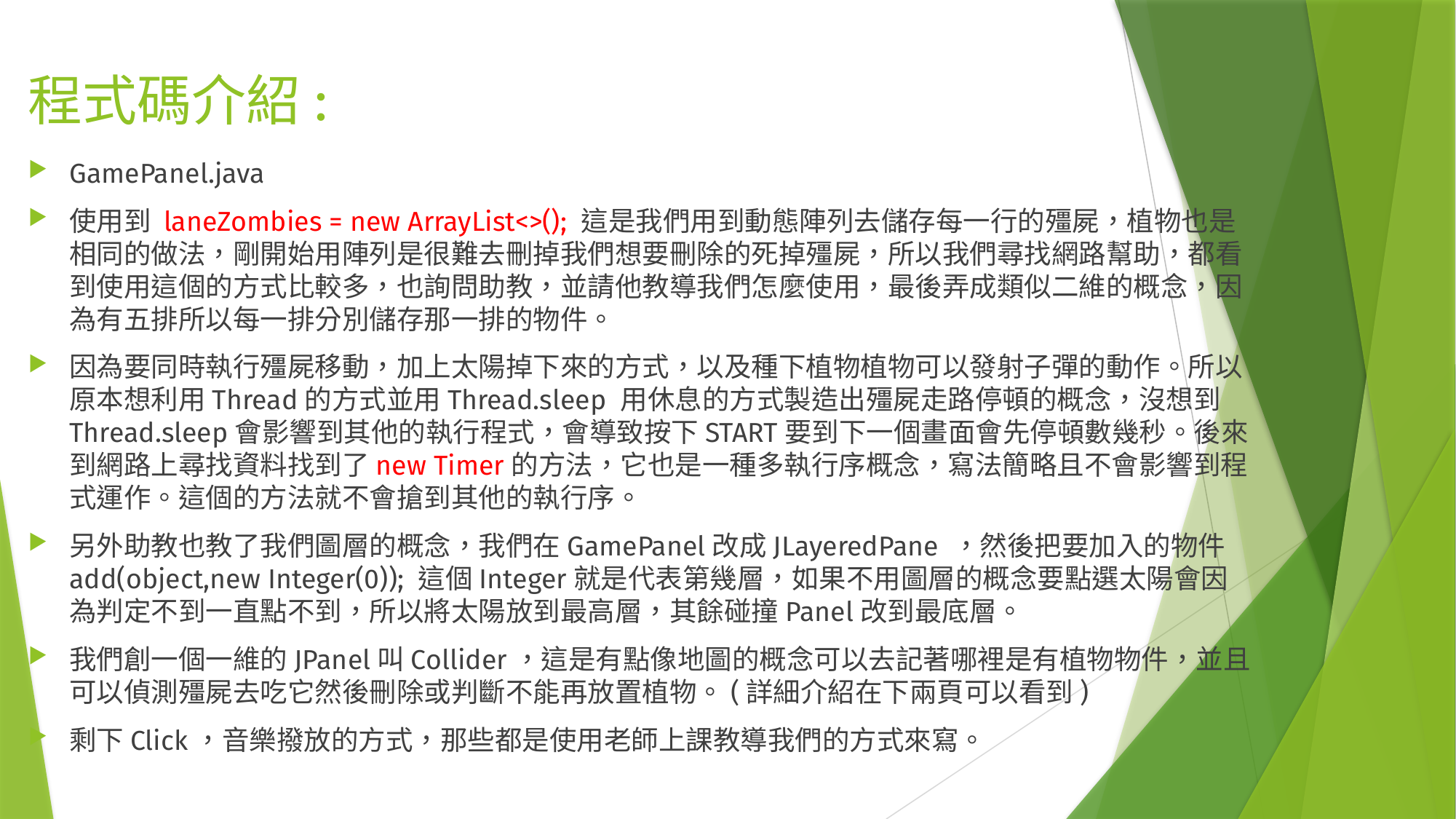

# 程式碼介紹:
GamePanel.java
使用到 laneZombies = new ArrayList<>(); 這是我們用到動態陣列去儲存每一行的殭屍，植物也是相同的做法，剛開始用陣列是很難去刪掉我們想要刪除的死掉殭屍，所以我們尋找網路幫助，都看到使用這個的方式比較多，也詢問助教，並請他教導我們怎麼使用，最後弄成類似二維的概念，因為有五排所以每一排分別儲存那一排的物件。
因為要同時執行殭屍移動，加上太陽掉下來的方式，以及種下植物植物可以發射子彈的動作。所以原本想利用Thread的方式並用Thread.sleep 用休息的方式製造出殭屍走路停頓的概念，沒想到Thread.sleep會影響到其他的執行程式，會導致按下START要到下一個畫面會先停頓數幾秒。後來到網路上尋找資料找到了new Timer的方法，它也是一種多執行序概念，寫法簡略且不會影響到程式運作。這個的方法就不會搶到其他的執行序。
另外助教也教了我們圖層的概念，我們在GamePanel改成JLayeredPane ，然後把要加入的物件add(object,new Integer(0)); 這個Integer就是代表第幾層，如果不用圖層的概念要點選太陽會因為判定不到一直點不到，所以將太陽放到最高層，其餘碰撞Panel改到最底層。
我們創一個一維的JPanel叫Collider，這是有點像地圖的概念可以去記著哪裡是有植物物件，並且可以偵測殭屍去吃它然後刪除或判斷不能再放置植物。(詳細介紹在下兩頁可以看到)
剩下Click，音樂撥放的方式，那些都是使用老師上課教導我們的方式來寫。